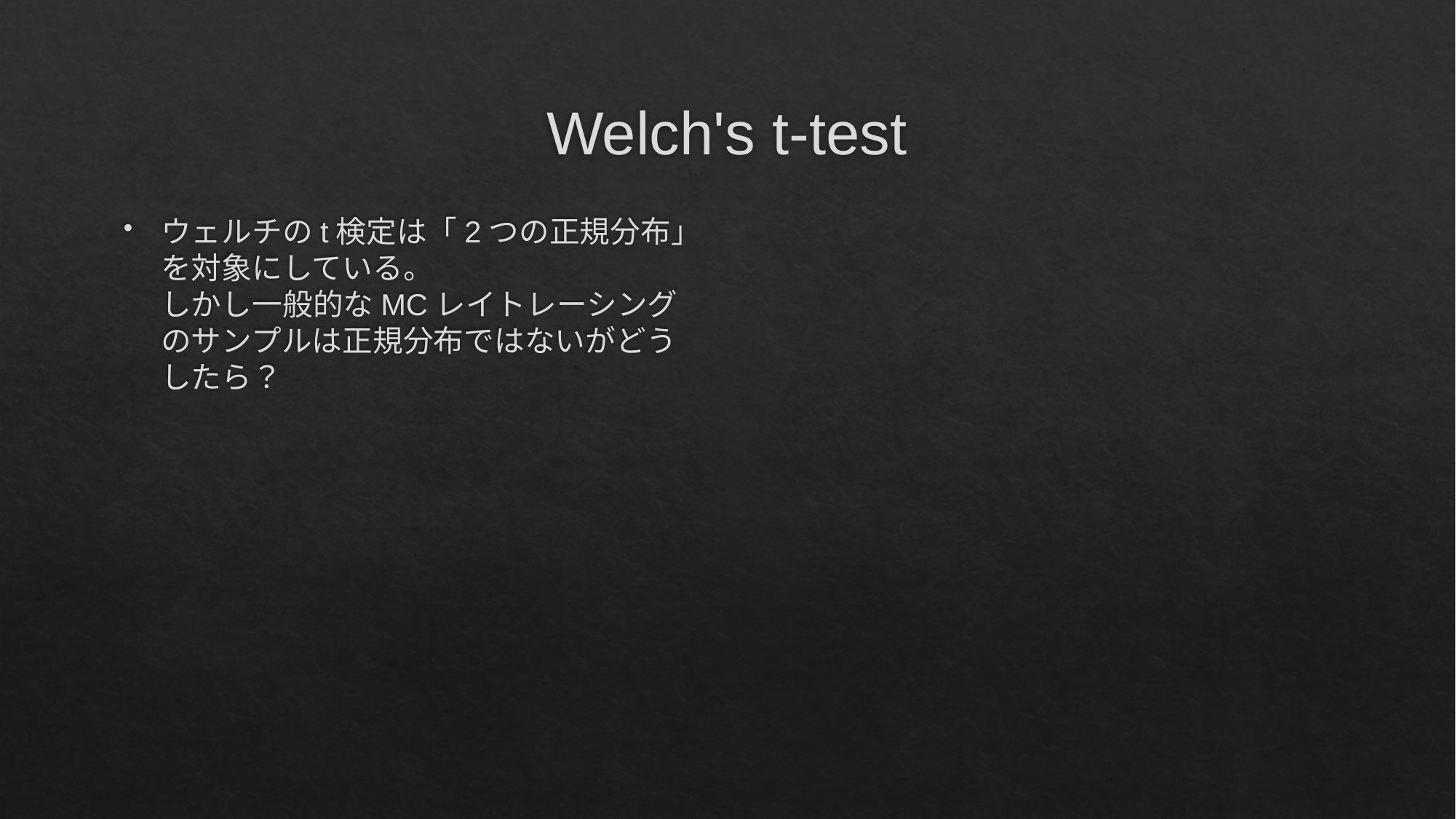

# Welch's t-test
ウェルチのt検定は「2つの正規分布」を対象にしている。
しかし一般的なMCレイトレーシングのサンプルは正規分布ではないがどうしたら？